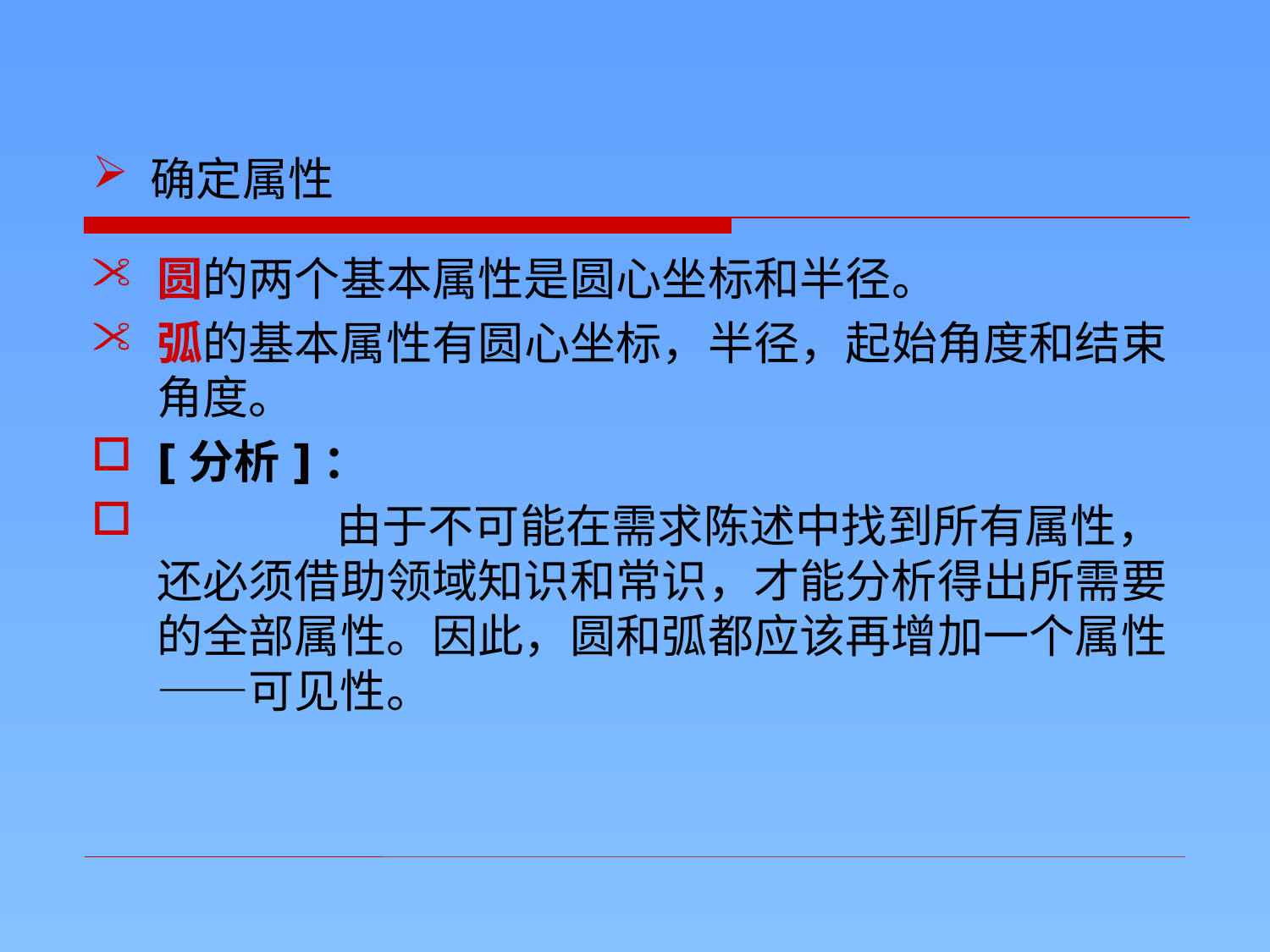

确定属性
圆的两个基本属性是圆心坐标和半径。
弧的基本属性有圆心坐标，半径，起始角度和结束角度。
[分析]：
	    由于不可能在需求陈述中找到所有属性，还必须借助领域知识和常识，才能分析得出所需要的全部属性。因此，圆和弧都应该再增加一个属性——可见性。